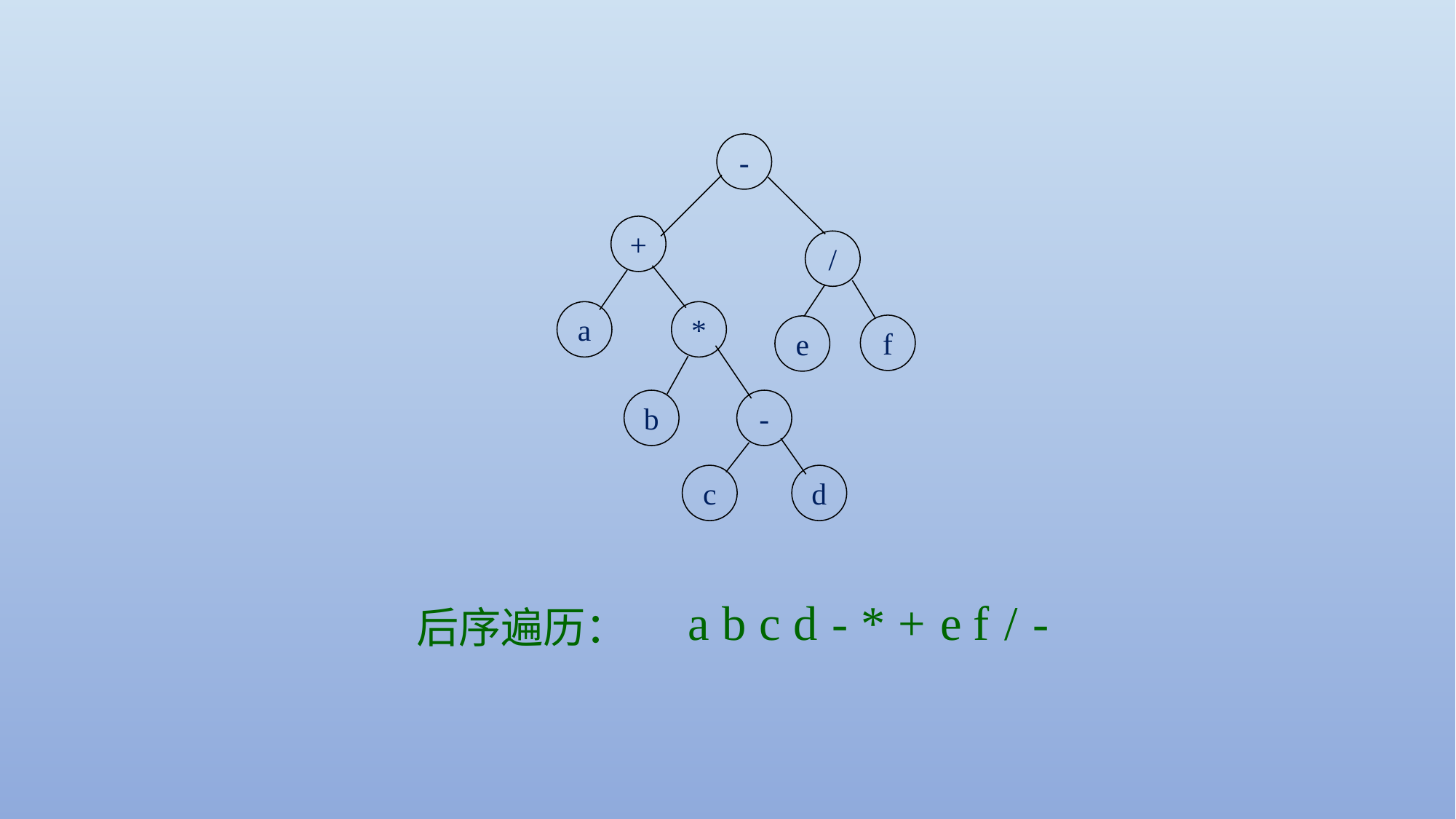

-

+
/

a
*
f
e

b
-

c
d
a
b
c
d
-
*
+
e
f
/
-
后序遍历：